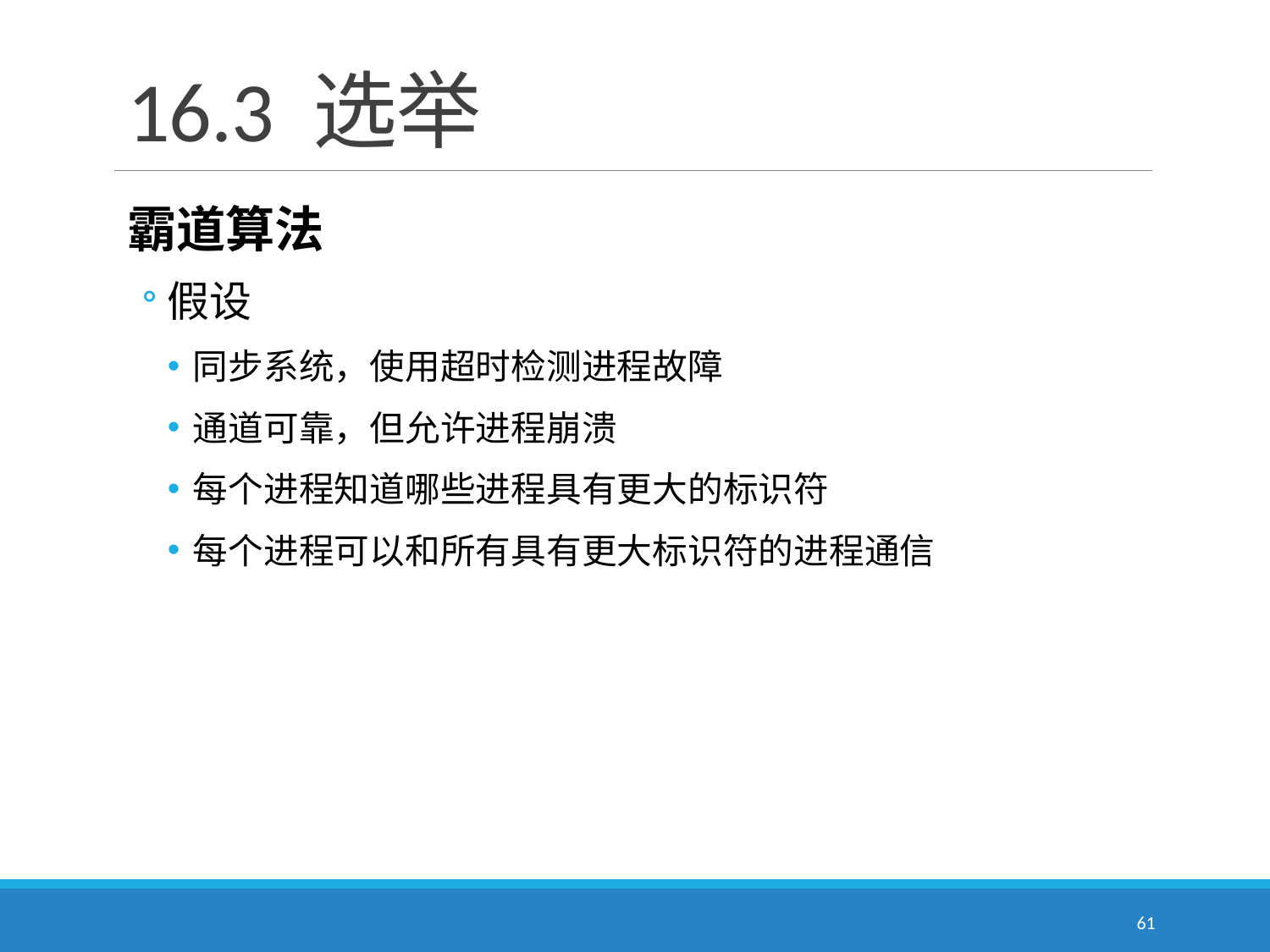

# 16.3 选举
霸道算法
假设
同步系统，使用超时检测进程故障
通道可靠，但允许进程崩溃
每个进程知道哪些进程具有更大的标识符
每个进程可以和所有具有更大标识符的进程通信

61